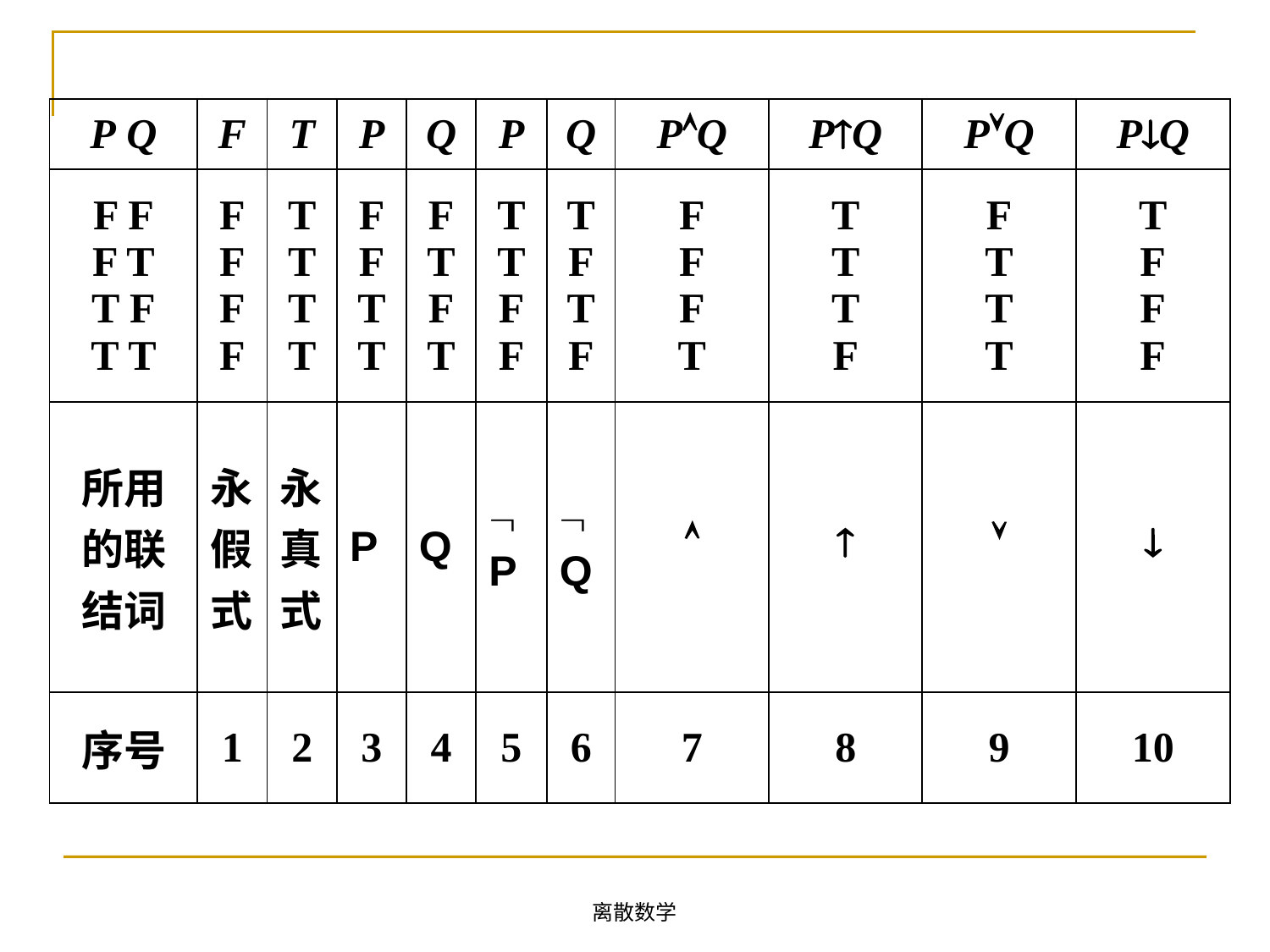

| P Q | F | T | P | Q | P | Q | P∧Q | P↑Q | P∨Q | P↓Q |
| --- | --- | --- | --- | --- | --- | --- | --- | --- | --- | --- |
| F F F T T F T T | F F F F | T T T T | F F T T | F T F T | T T F F | T F T F | F F F T | T T T F | F T T T | T F F F |
| 所用 的联 结词 | 永假式 | 永真式 | P | Q | ¬ P | ¬ Q | ∧ | ↑ | ∨ | ↓ |
| 序号 | 1 | 2 | 3 | 4 | 5 | 6 | 7 | 8 | 9 | 10 |

69
离散数学